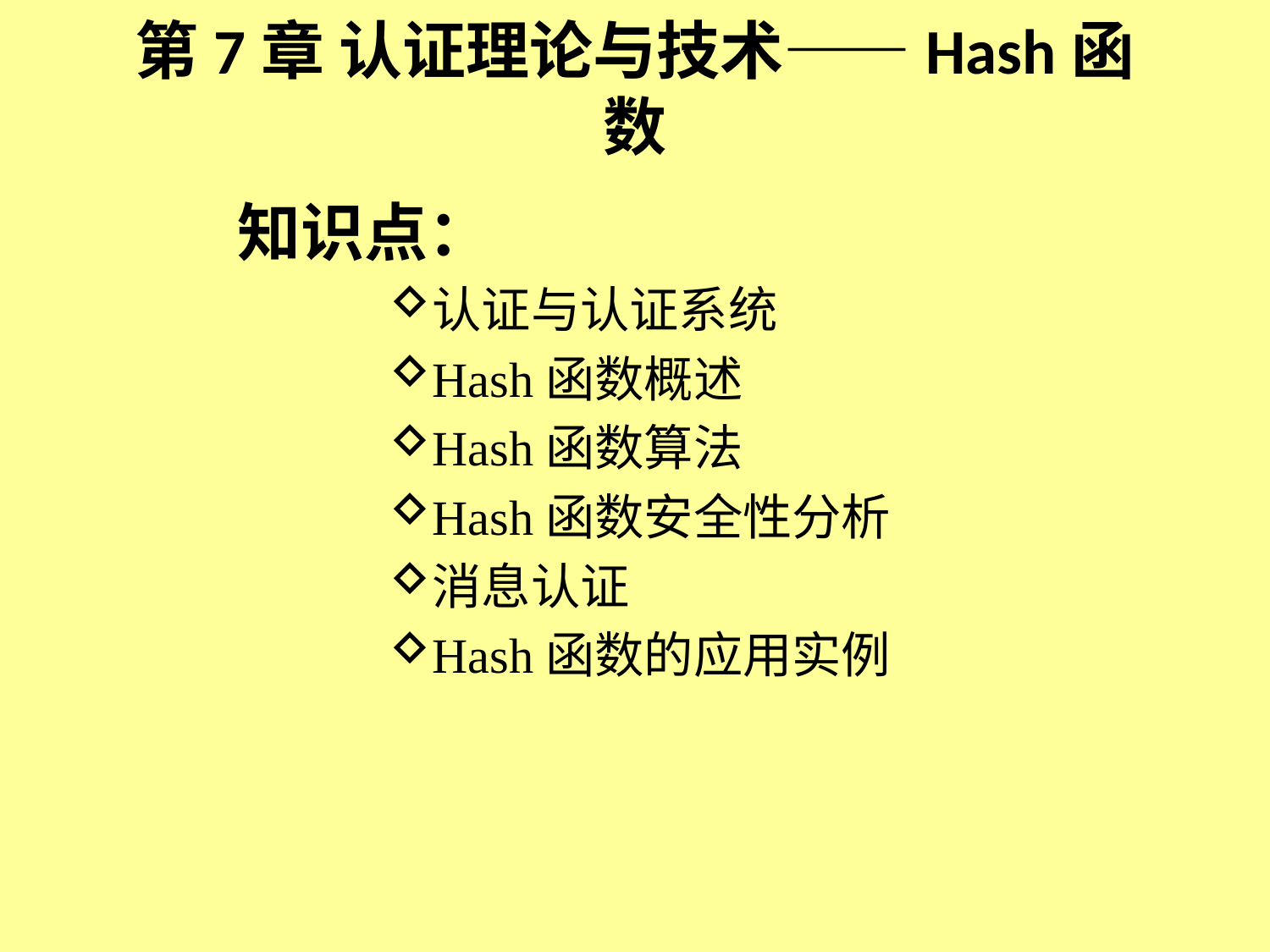

# 第7章 认证理论与技术——Hash函数
知识点：
认证与认证系统
Hash函数概述
Hash函数算法
Hash函数安全性分析
消息认证
Hash函数的应用实例